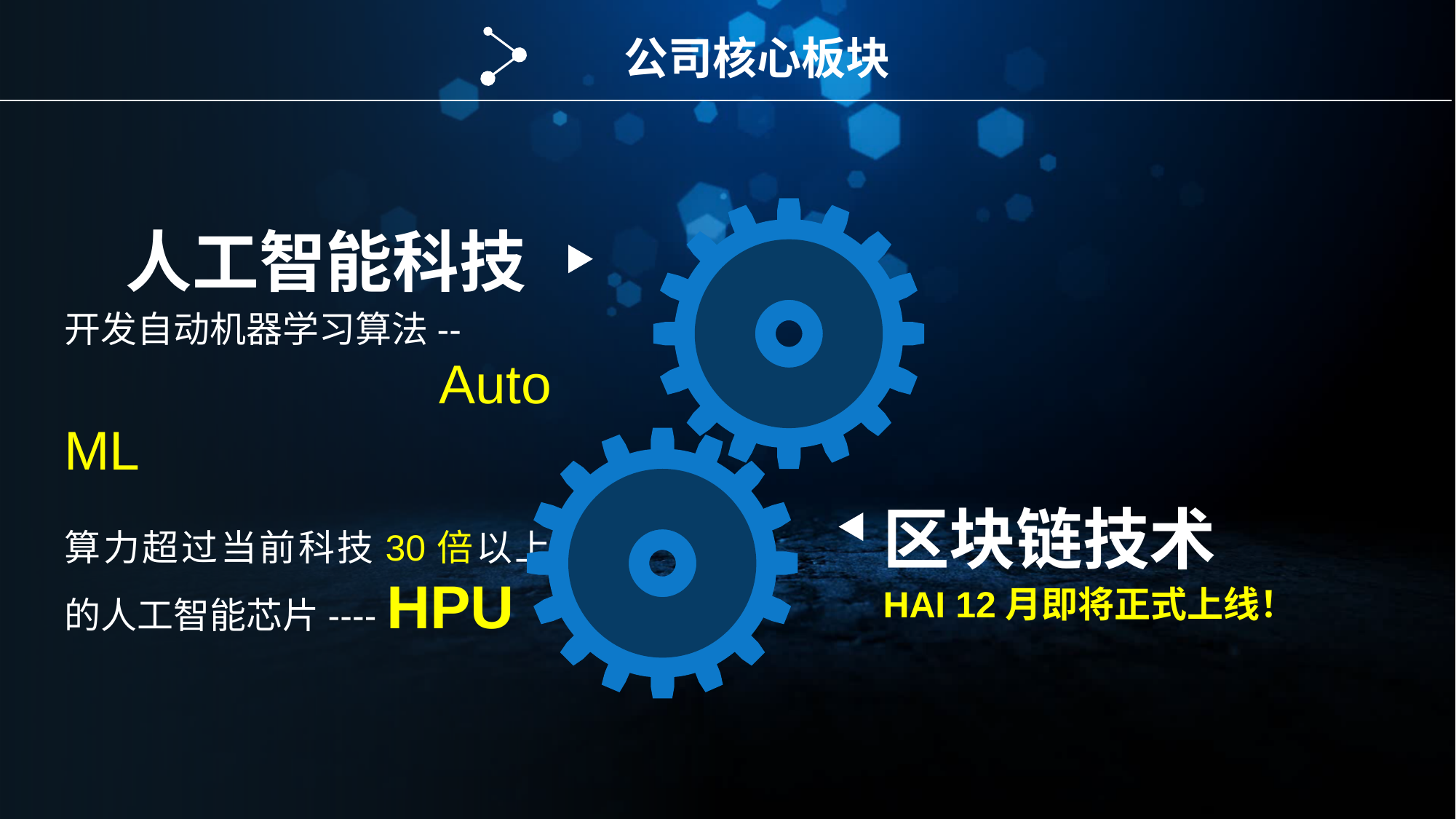

公司核心板块

人工智能科技

开发自动机器学习算法--
                            Auto ML

算力超过当前科技30倍以上的人工智能芯片---- HPU

区块链技术

HAI 12月即将正式上线！